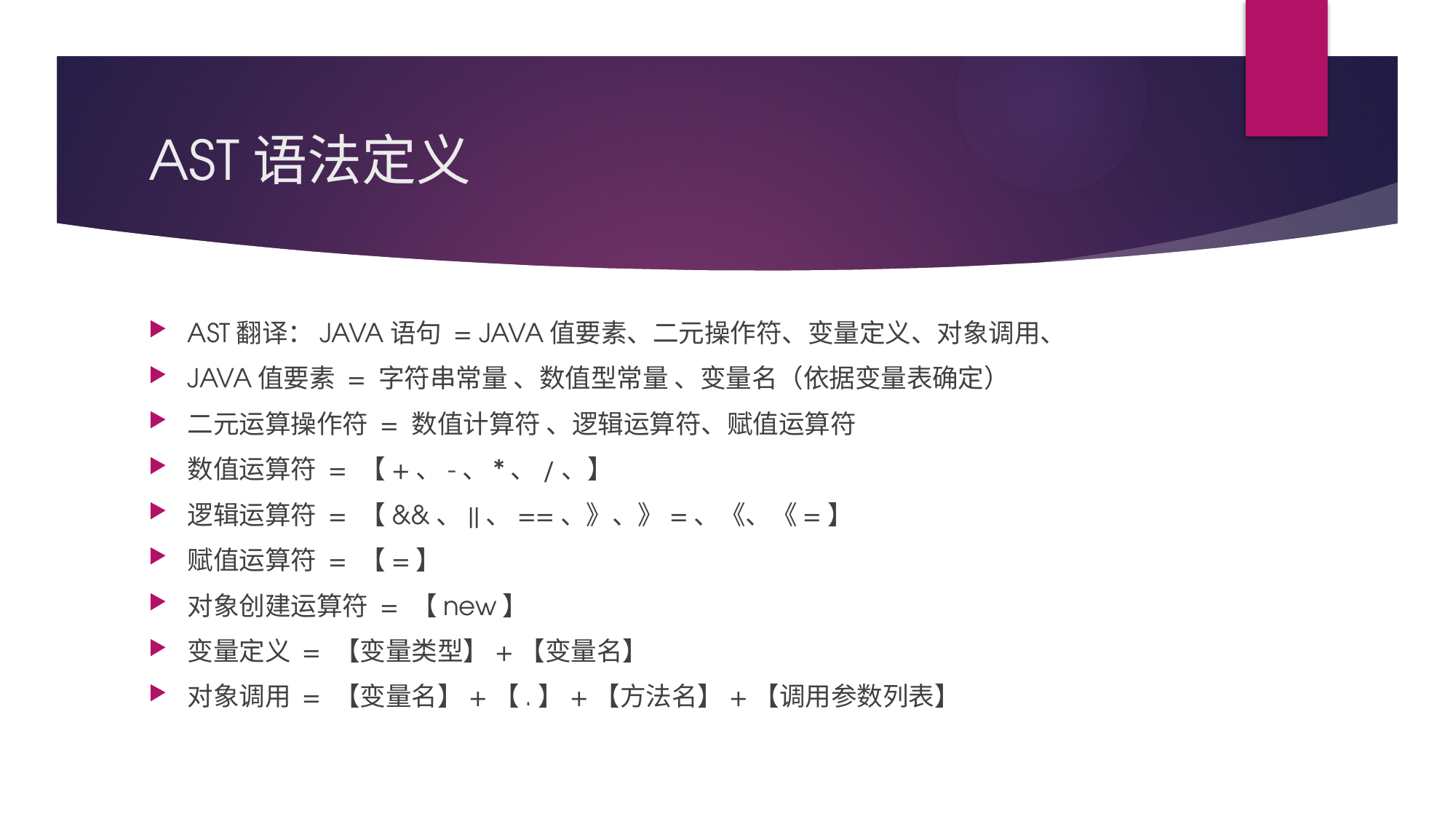

# AST语法定义
AST翻译：JAVA语句 = JAVA值要素、二元操作符、变量定义、对象调用、
JAVA值要素 = 字符串常量 、数值型常量 、变量名（依据变量表确定）
二元运算操作符 = 数值计算符 、逻辑运算符、赋值运算符
数值运算符 = 【+、-、*、/、】
逻辑运算符 = 【&&、||、==、》、》=、《、《=】
赋值运算符 = 【=】
对象创建运算符 = 【new】
变量定义 = 【变量类型】+【变量名】
对象调用 = 【变量名】+【.】+【方法名】+【调用参数列表】